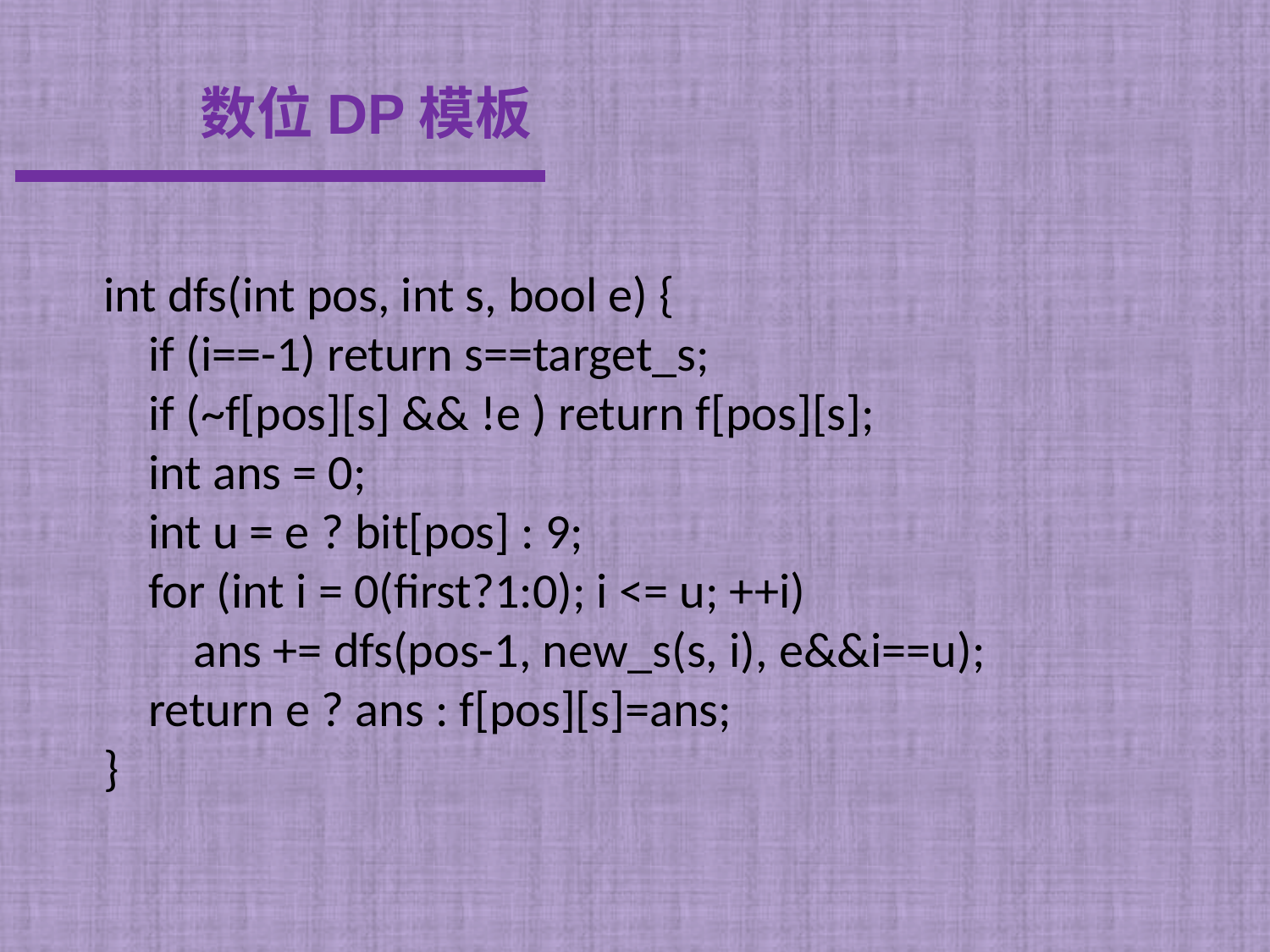

# 数位DP模板
int dfs(int pos, int s, bool e) {
    if (i==-1) return s==target_s;
    if (~f[pos][s] && !e ) return f[pos][s];
    int ans = 0;
    int u = e ? bit[pos] : 9;
    for (int i = 0(first?1:0); i <= u; ++i)
        ans += dfs(pos-1, new_s(s, i), e&&i==u);
    return e ? ans : f[pos][s]=ans;
}